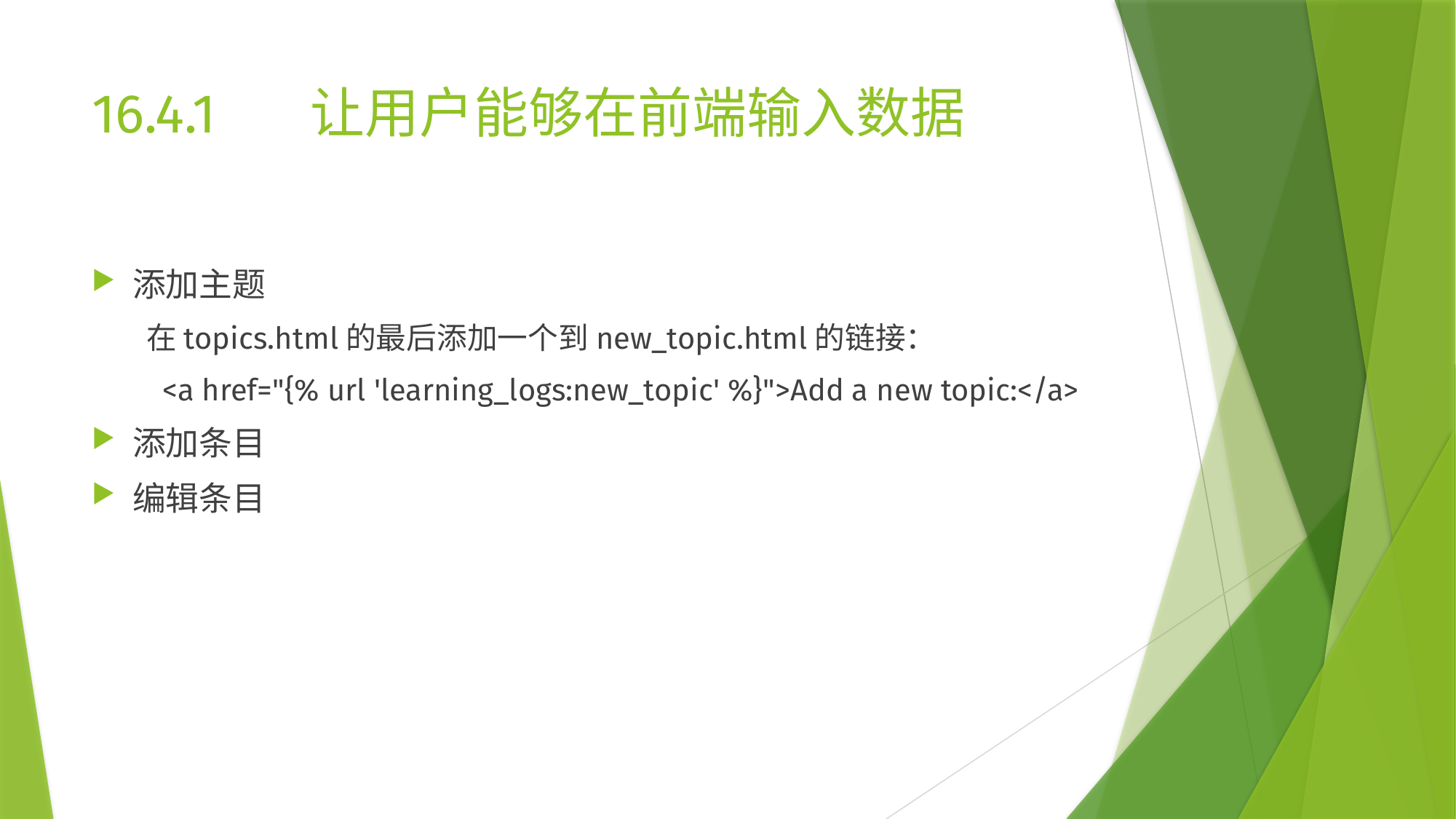

# 16.4.1	让用户能够在前端输入数据
添加主题
在topics.html的最后添加一个到new_topic.html的链接：
  <a href="{% url 'learning_logs:new_topic' %}">Add a new topic:</a>
添加条目
编辑条目